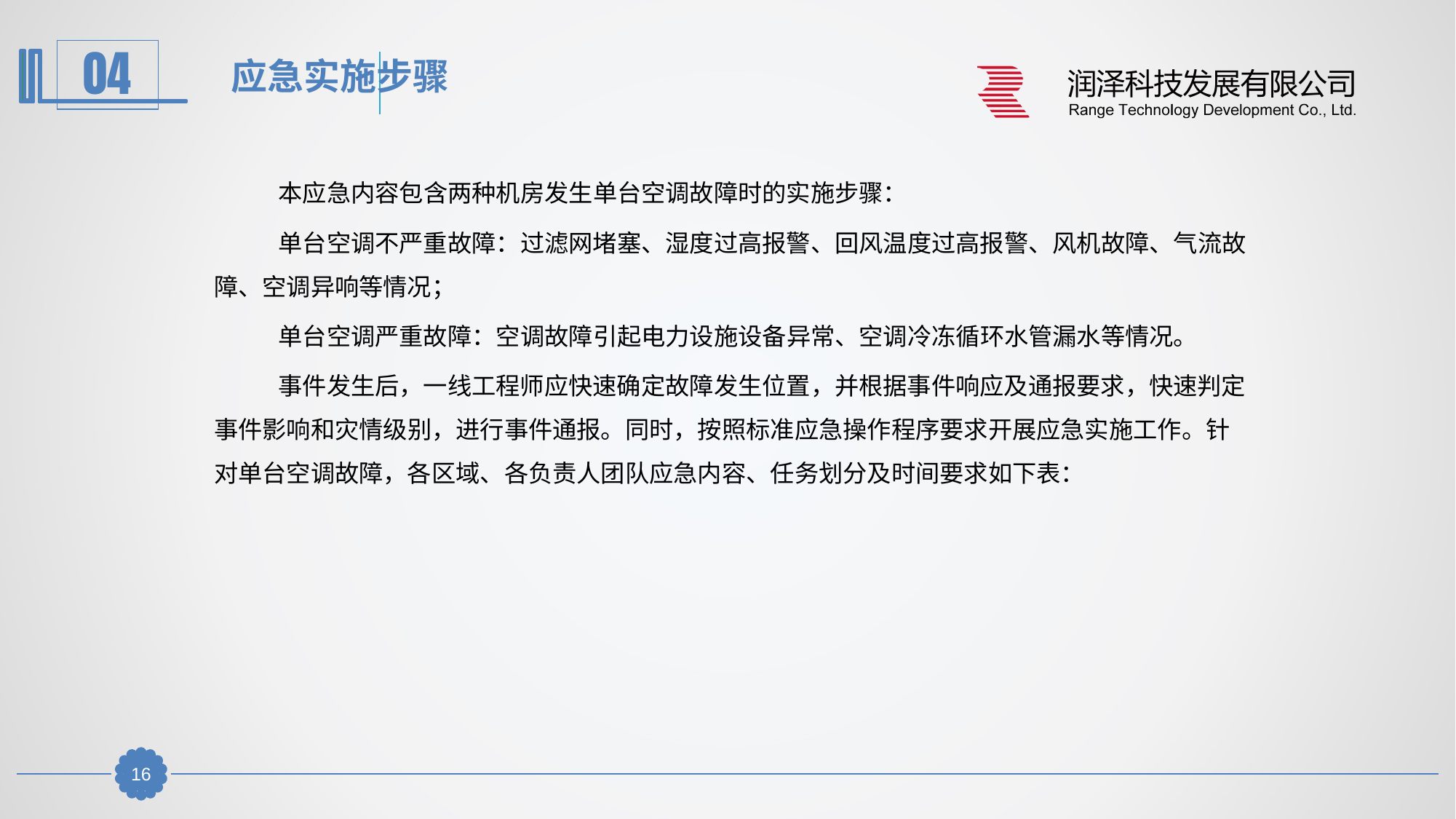

应急实施步骤
本应急内容包含两种机房发生单台空调故障时的实施步骤：
单台空调不严重故障：过滤网堵塞、湿度过高报警、回风温度过高报警、风机故障、气流故障、空调异响等情况；
单台空调严重故障：空调故障引起电力设施设备异常、空调冷冻循环水管漏水等情况。
事件发生后，一线工程师应快速确定故障发生位置，并根据事件响应及通报要求，快速判定事件影响和灾情级别，进行事件通报。同时，按照标准应急操作程序要求开展应急实施工作。针对单台空调故障，各区域、各负责人团队应急内容、任务划分及时间要求如下表：
16